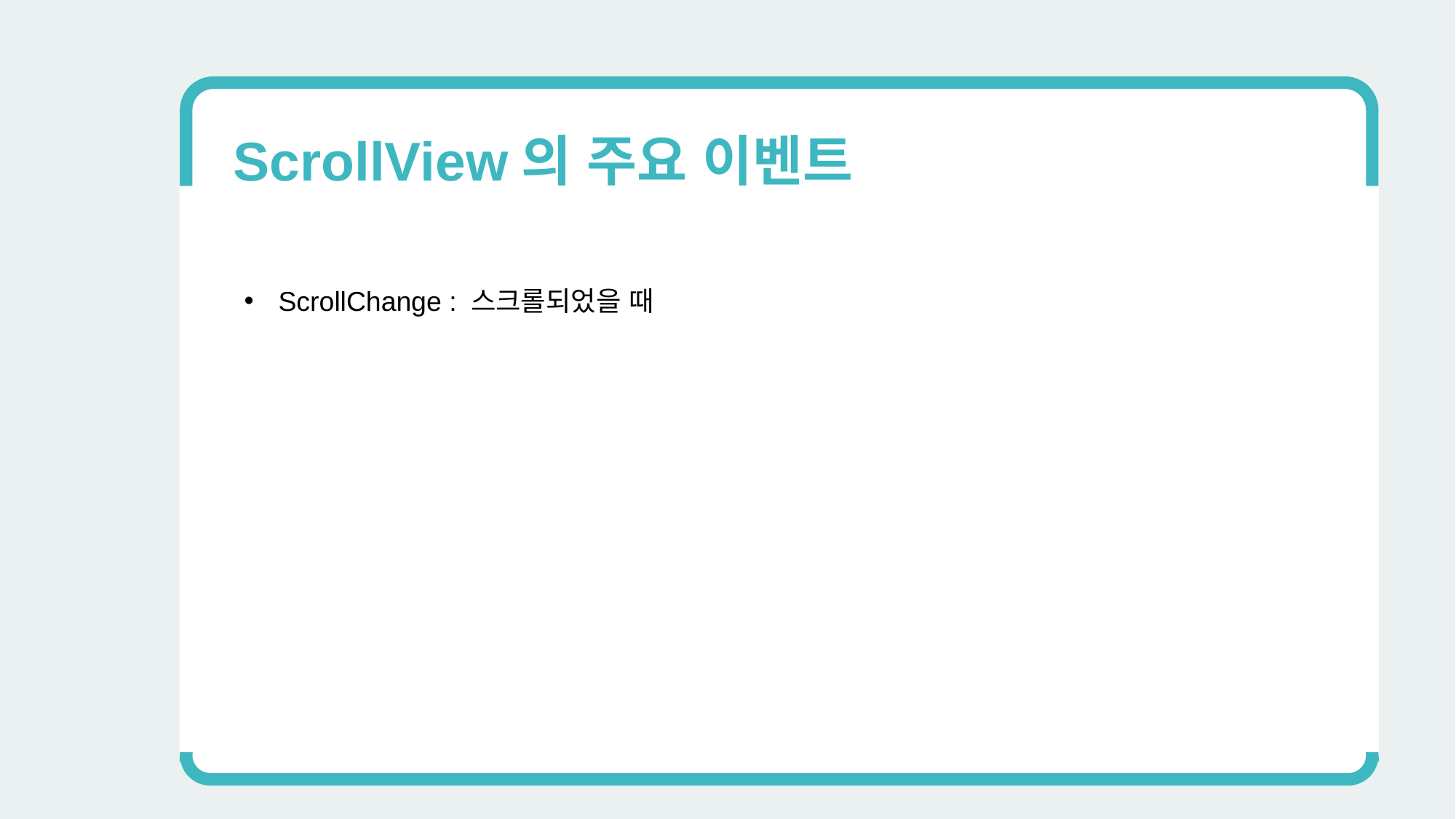

ScrollView의 주요 이벤트

ScrollChange : 스크롤되었을 때